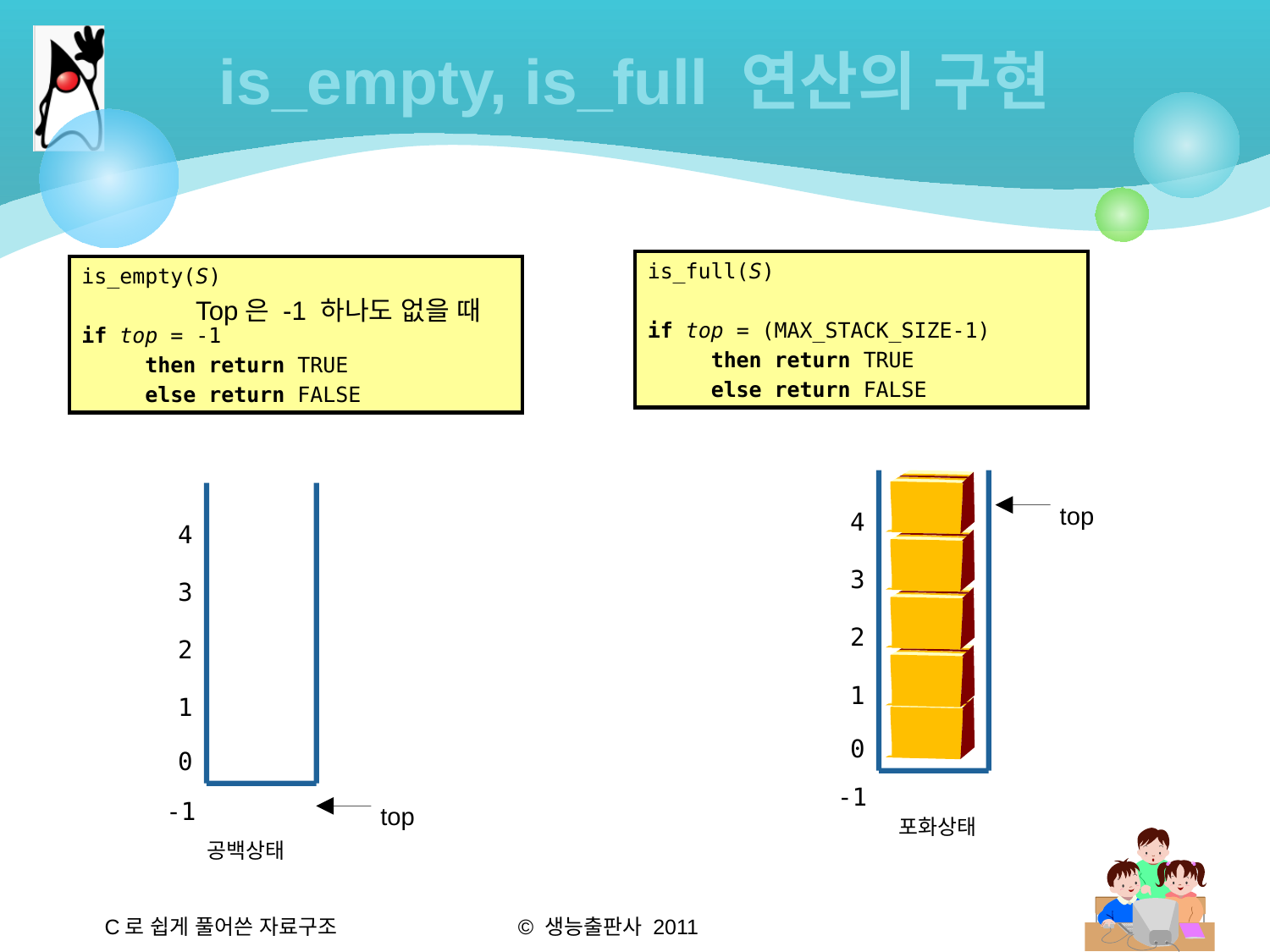

# is_empty, is_full 연산의 구현
is_full(S)

if top = (MAX_STACK_SIZE-1)
     then return TRUE
     else return FALSE
is_empty(S)

if top = -1
     then return TRUE
     else return FALSE
Top은 -1 하나도 없을 때

top
4

4

3
3

2
2

1
1

0
0
-1
-1
top

포화상태
공백상태